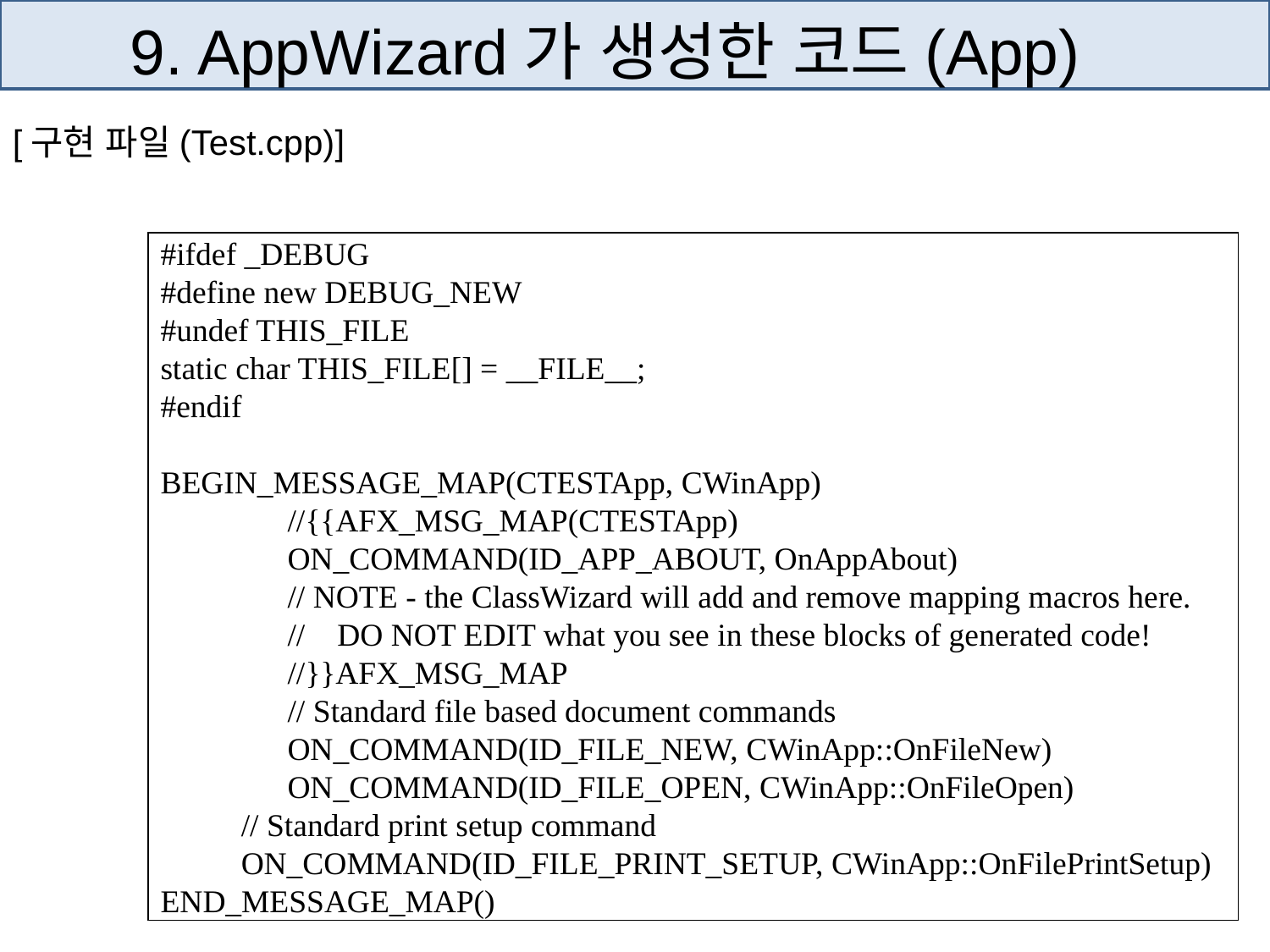

# 9. AppWizard가 생성한 코드(App)
[구현 파일(Test.cpp)]
#ifdef _DEBUG
#define new DEBUG_NEW
#undef THIS_FILE
static char THIS_FILE[] = __FILE__;
#endif

BEGIN_MESSAGE_MAP(CTESTApp, CWinApp)
	//{{AFX_MSG_MAP(CTESTApp)
	ON_COMMAND(ID_APP_ABOUT, OnAppAbout)
	// NOTE - the ClassWizard will add and remove mapping macros here.
	//    DO NOT EDIT what you see in these blocks of generated code!
	//}}AFX_MSG_MAP
	// Standard file based document commands
	ON_COMMAND(ID_FILE_NEW, CWinApp::OnFileNew)
	ON_COMMAND(ID_FILE_OPEN, CWinApp::OnFileOpen)
          // Standard print setup command
          ON_COMMAND(ID_FILE_PRINT_SETUP, CWinApp::OnFilePrintSetup)
END_MESSAGE_MAP()